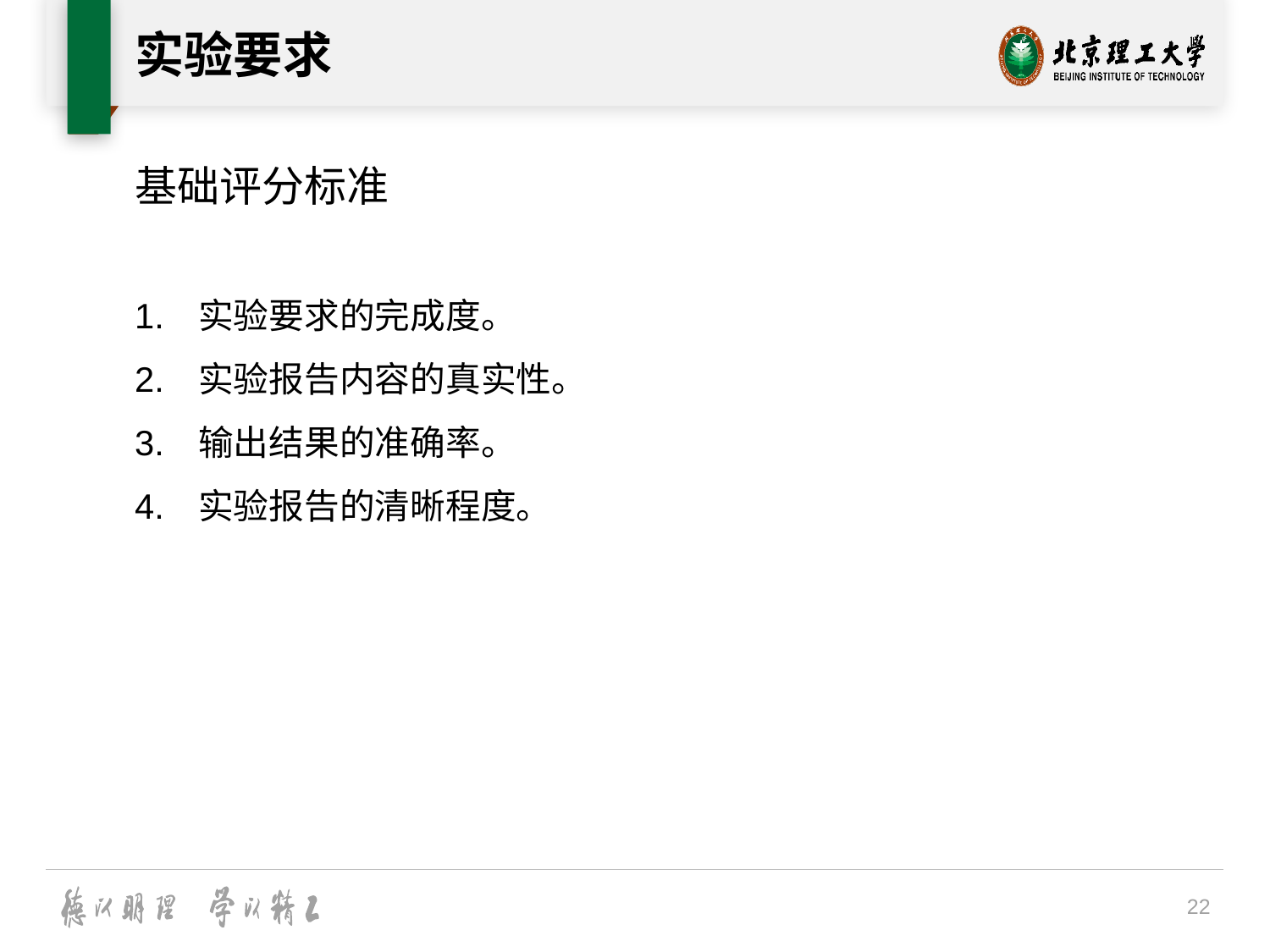

# 实验要求
基础评分标准
实验要求的完成度。
实验报告内容的真实性。
输出结果的准确率。
实验报告的清晰程度。